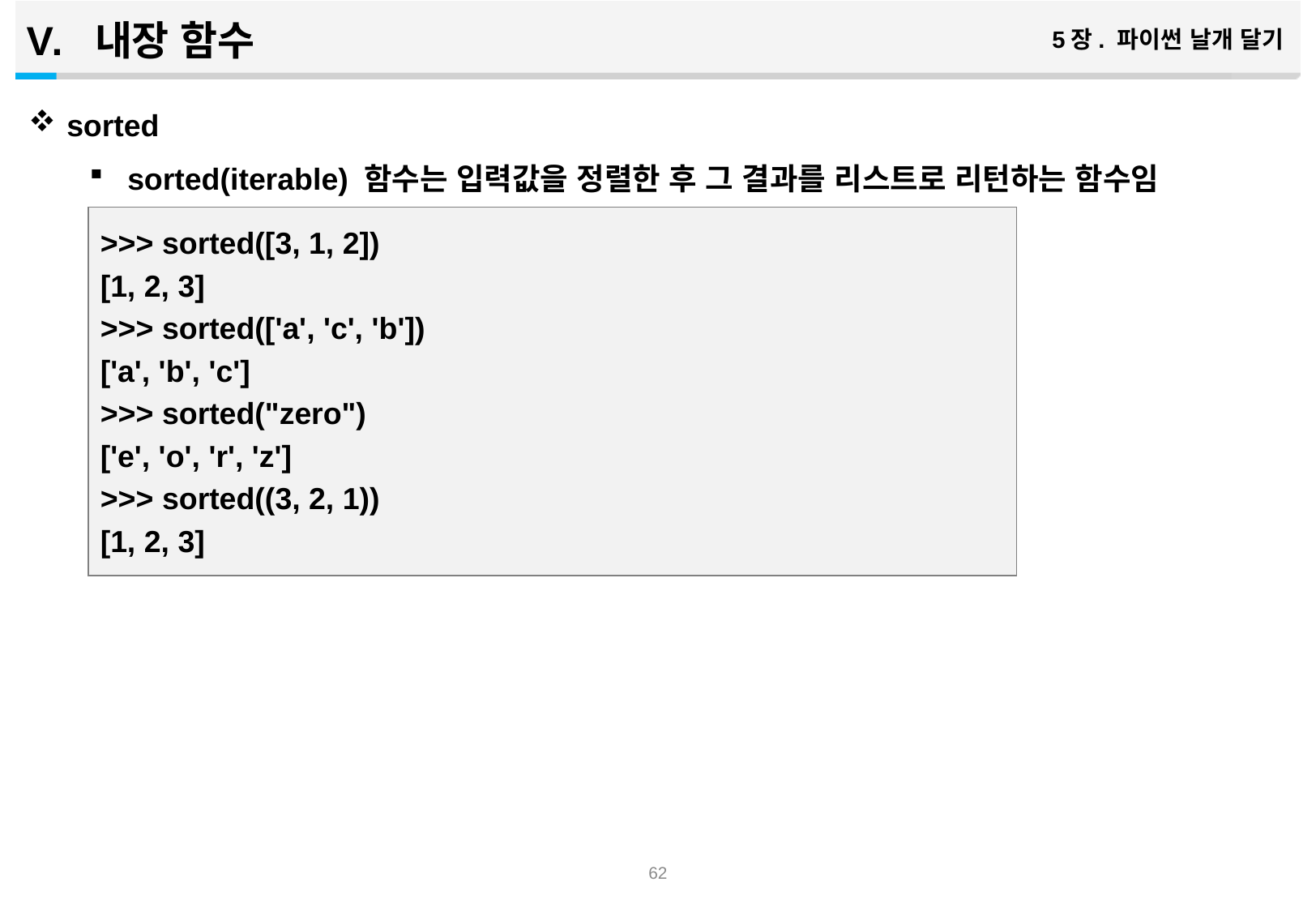

내장 함수
5장. 파이썬 날개 달기
sorted
sorted(iterable) 함수는 입력값을 정렬한 후 그 결과를 리스트로 리턴하는 함수임

>>> sorted([3, 1, 2])
[1, 2, 3]
>>> sorted(['a', 'c', 'b'])
['a', 'b', 'c']
>>> sorted("zero")
['e', 'o', 'r', 'z']
>>> sorted((3, 2, 1))
[1, 2, 3]
62